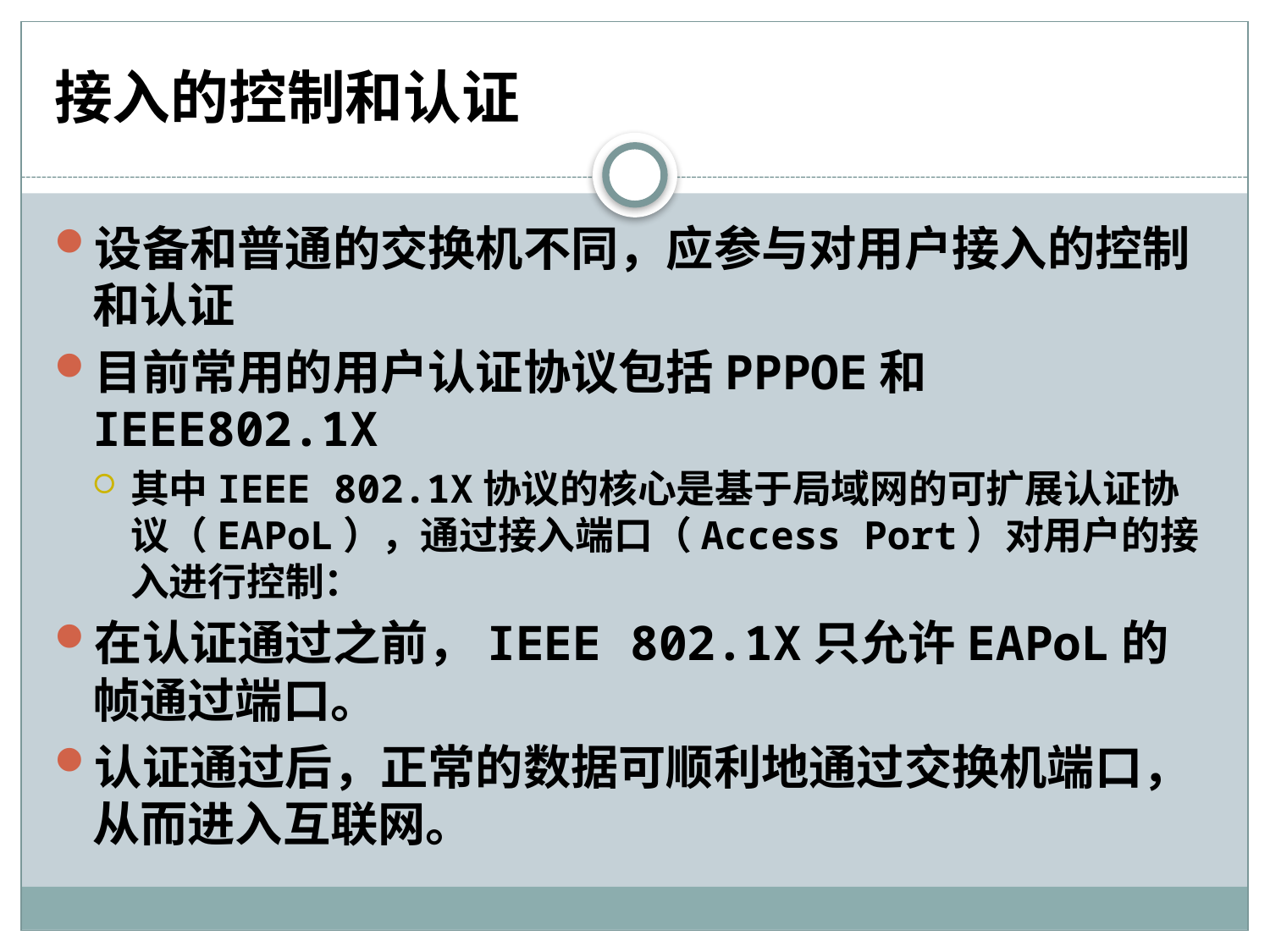

# 接入的控制和认证
设备和普通的交换机不同，应参与对用户接入的控制和认证
目前常用的用户认证协议包括PPPOE和IEEE802.1X
其中IEEE 802.1X协议的核心是基于局域网的可扩展认证协议（EAPoL），通过接入端口（Access Port）对用户的接入进行控制：
在认证通过之前，IEEE 802.1X只允许EAPoL的帧通过端口。
认证通过后，正常的数据可顺利地通过交换机端口，从而进入互联网。